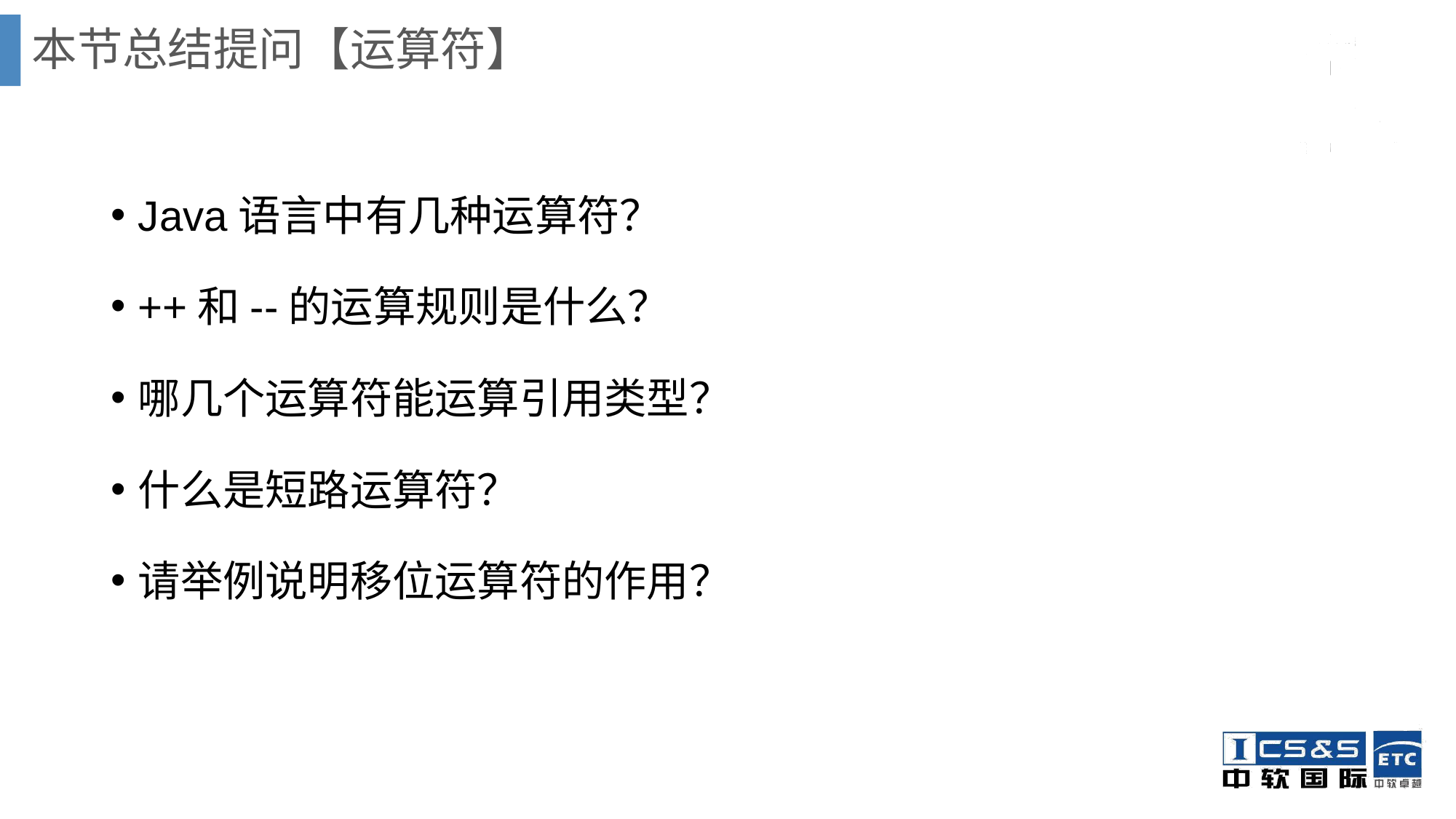

# 本节总结提问【运算符】
Java语言中有几种运算符？
++和--的运算规则是什么？
哪几个运算符能运算引用类型？
什么是短路运算符？
请举例说明移位运算符的作用？